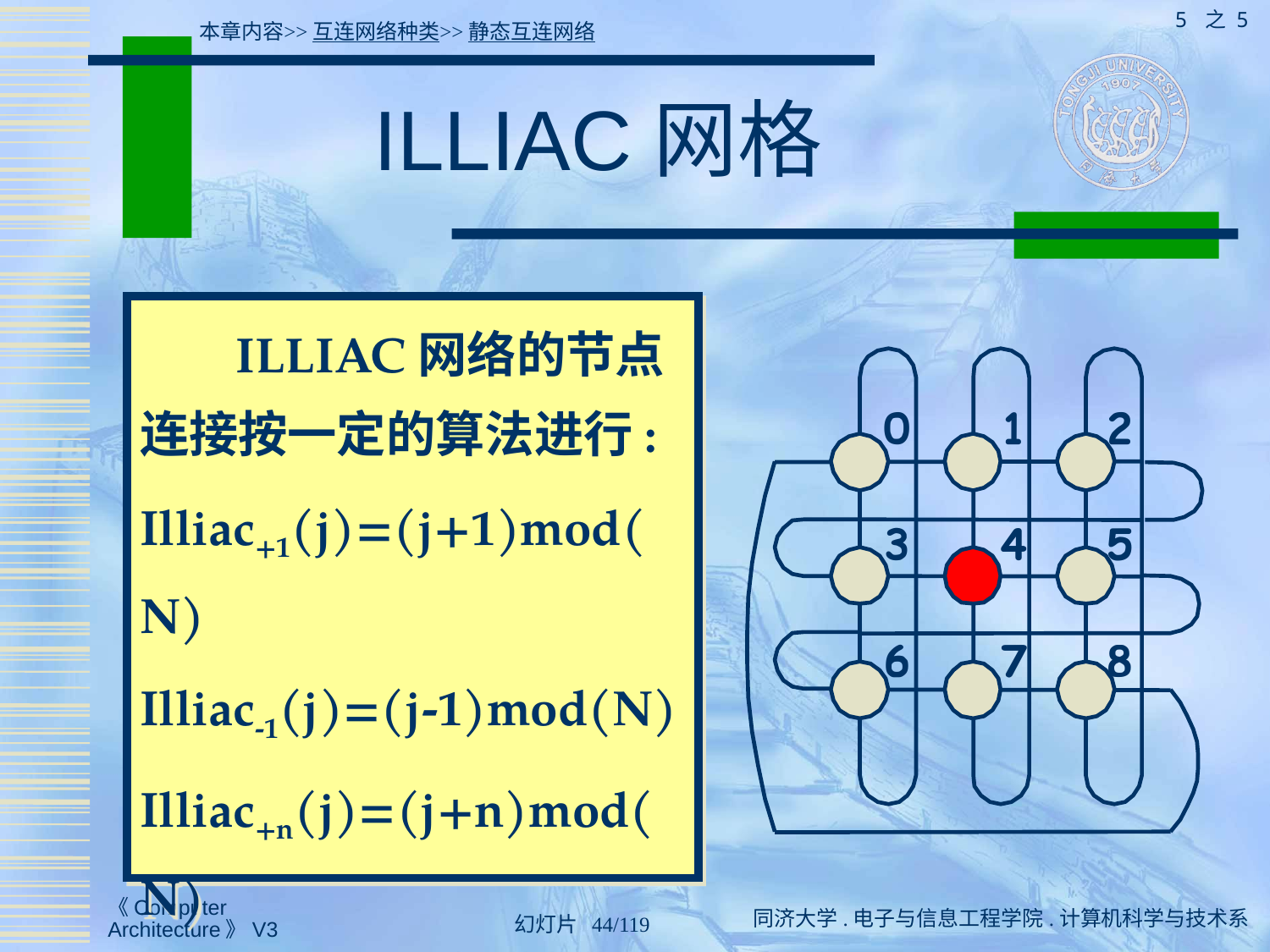

5 之 5
本章内容>>互连网络种类>>静态互连网络
# ILLIAC网格
       ILLIAC网络的节点连接按一定的算法进行:
Illiac+1(j)=(j+1)mod(N)
Illiac-1(j)=(j-1)mod(N)
Illiac+n(j)=(j+n)mod(N)
Illiac-n(j)=(j-n)mod(N)

0
1
2

3
4
5

6
7
8